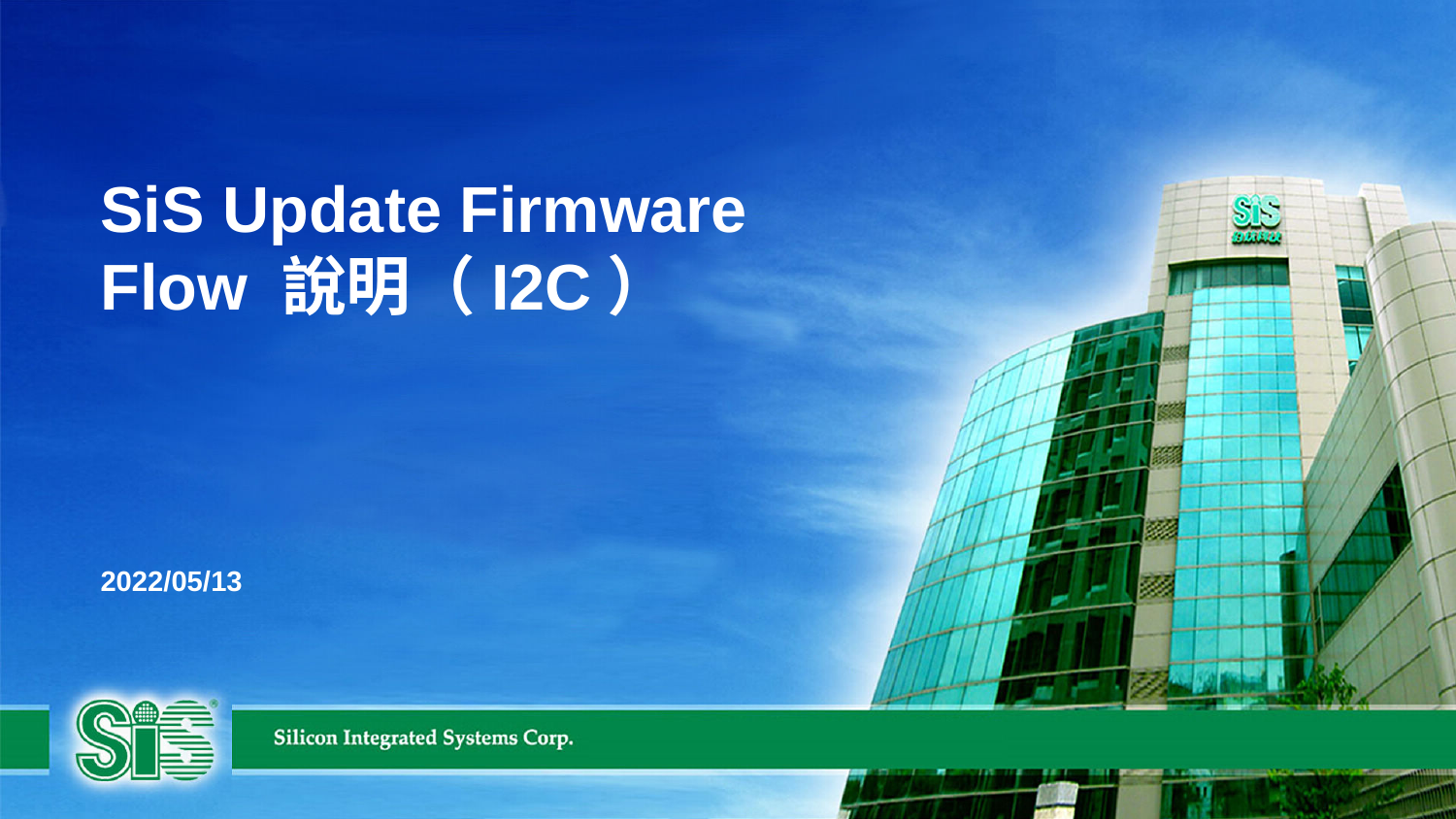

# SiS Update Firmware Flow 說明（I2C）

2022/05/13